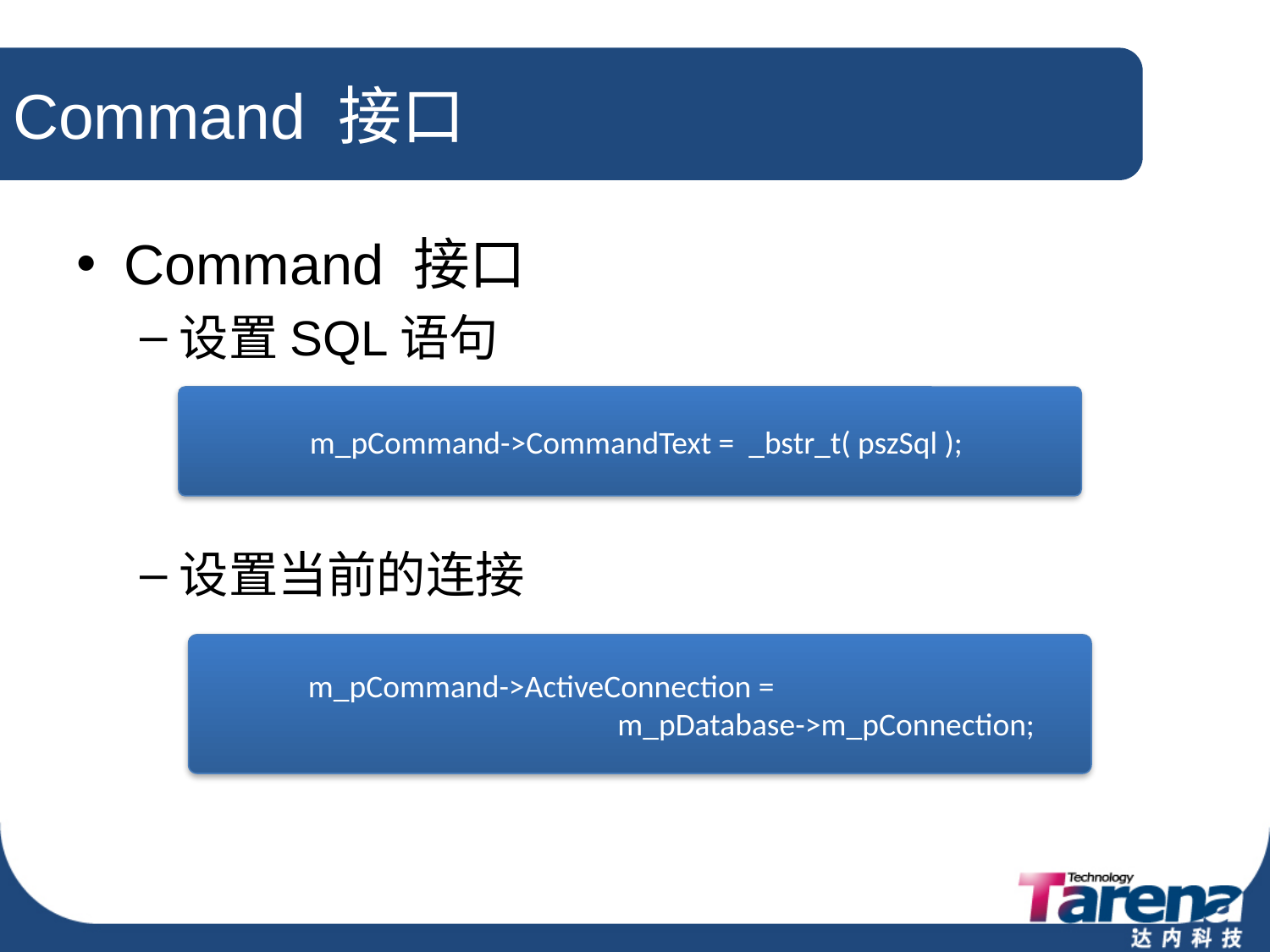

# Command 接口
Command 接口
设置SQL语句

设置当前的连接

m_pCommand->CommandText =  _bstr_t( pszSql );
m_pCommand->ActiveConnection =
                                           m_pDatabase->m_pConnection;